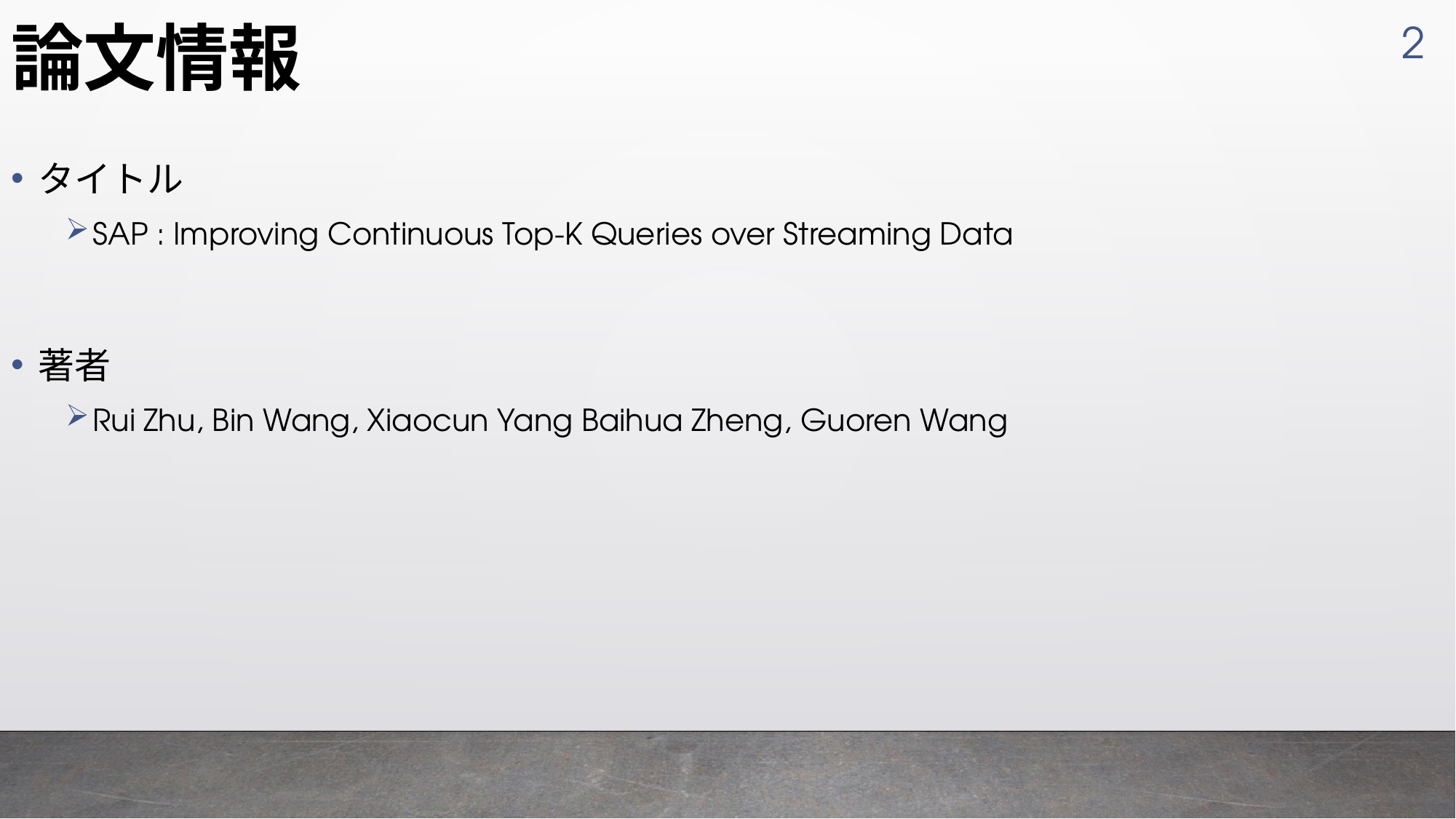

2
# 論文情報
タイトル
SAP : Improving Continuous Top-K Queries over Streaming Data

著者
Rui Zhu, Bin Wang, Xiaocun Yang Baihua Zheng, Guoren Wang